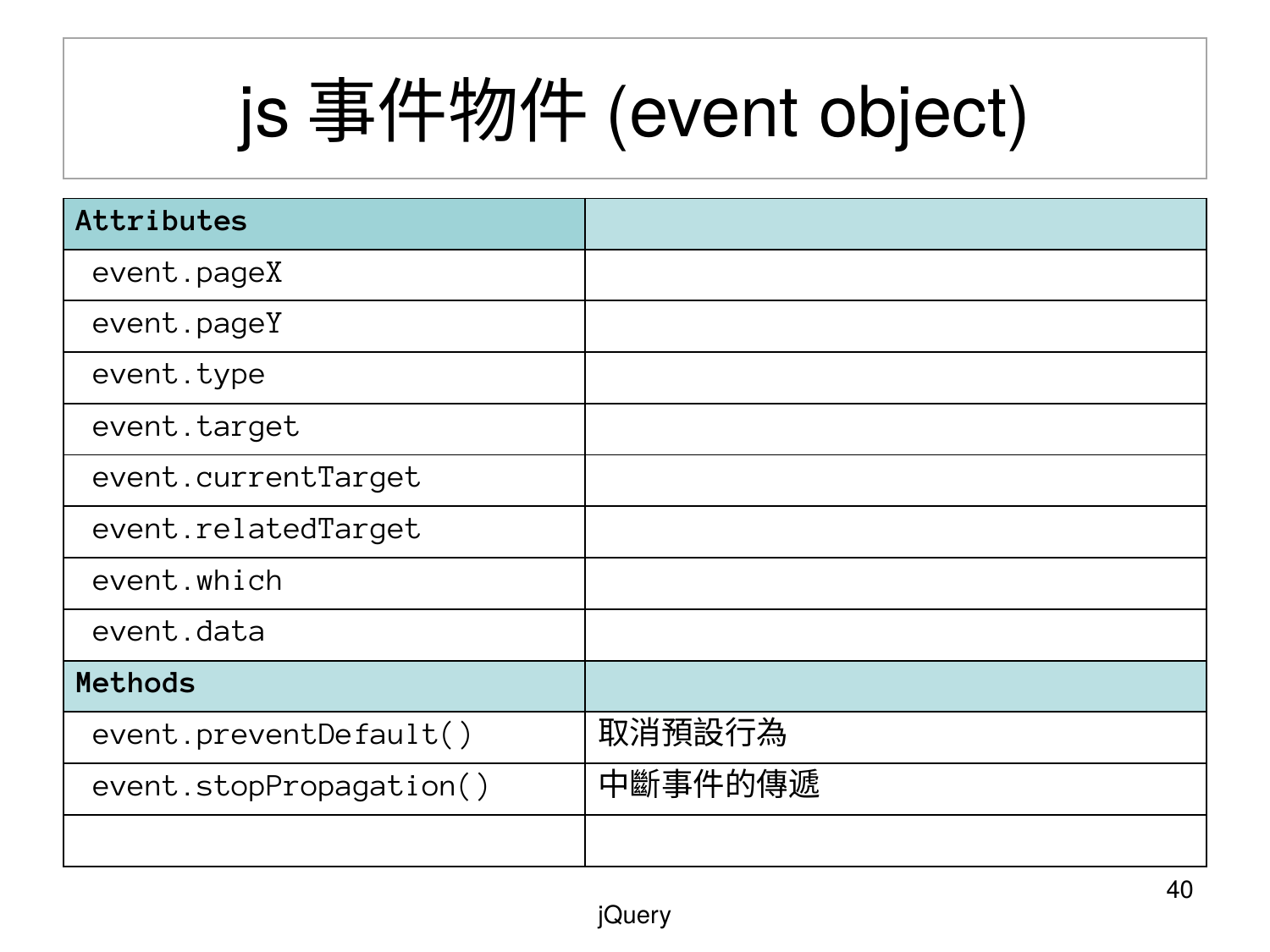

# js事件物件(event object)
| Attributes |  |
| --- | --- |
| event.pageX |  |
| event.pageY |  |
| event.type |  |
| event.target |  |
| event.currentTarget |  |
| event.relatedTarget |  |
| event.which |  |
| event.data |  |
| Methods |  |
| event.preventDefault() | 取消預設行為 |
| event.stopPropagation() | 中斷事件的傳遞 |
|  |  |
40
jQuery